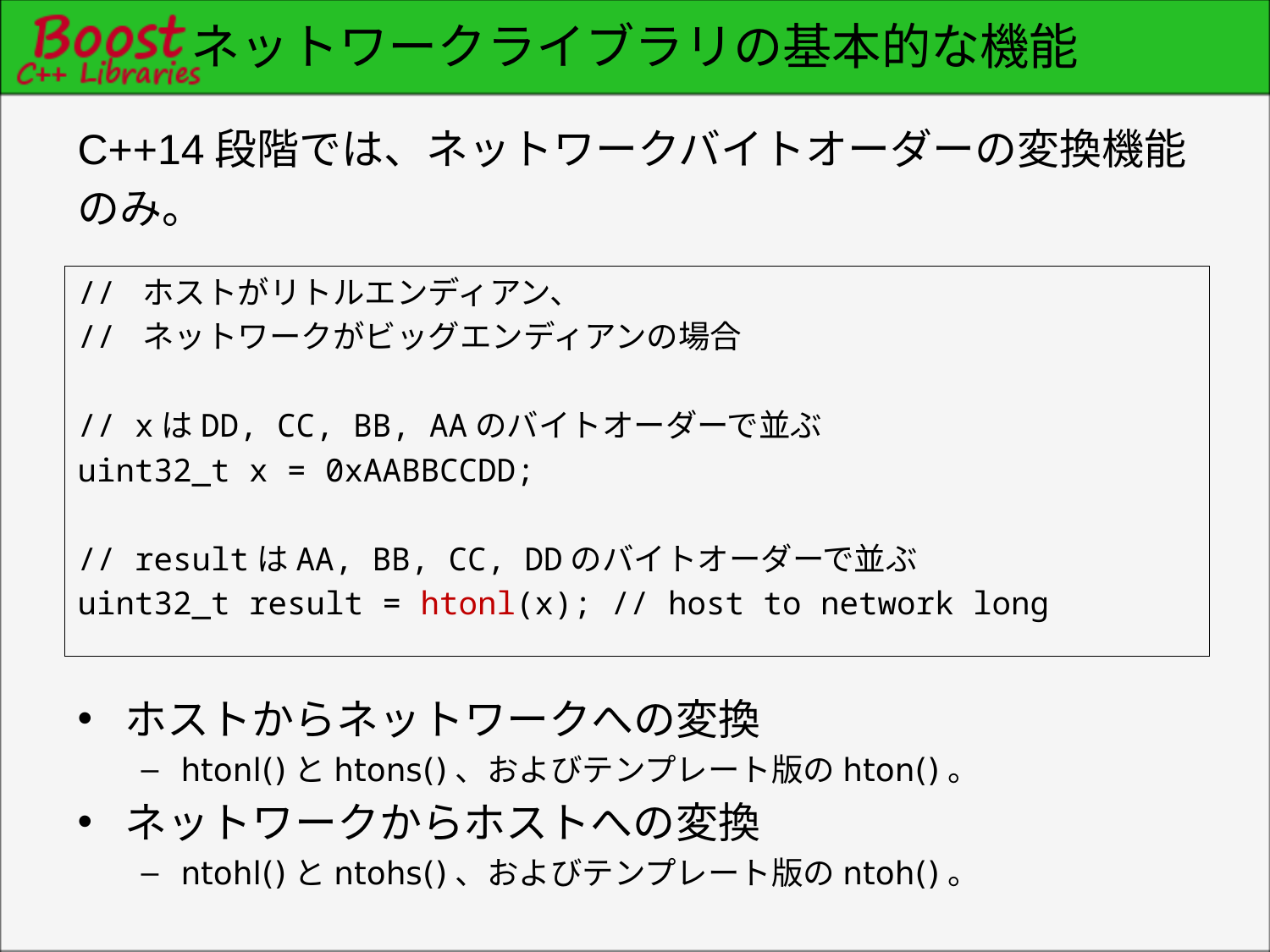

# ネットワークライブラリの基本的な機能
C++14段階では、ネットワークバイトオーダーの変換機能
のみ。
// ホストがリトルエンディアン、
// ネットワークがビッグエンディアンの場合

// xはDD, CC, BB, AAのバイトオーダーで並ぶ
uint32_t x = 0xAABBCCDD;

// resultはAA, BB, CC, DDのバイトオーダーで並ぶ
uint32_t result = htonl(x); // host to network long
ホストからネットワークへの変換
htonl()とhtons()、およびテンプレート版のhton()。
ネットワークからホストへの変換
ntohl()とntohs()、およびテンプレート版のntoh()。